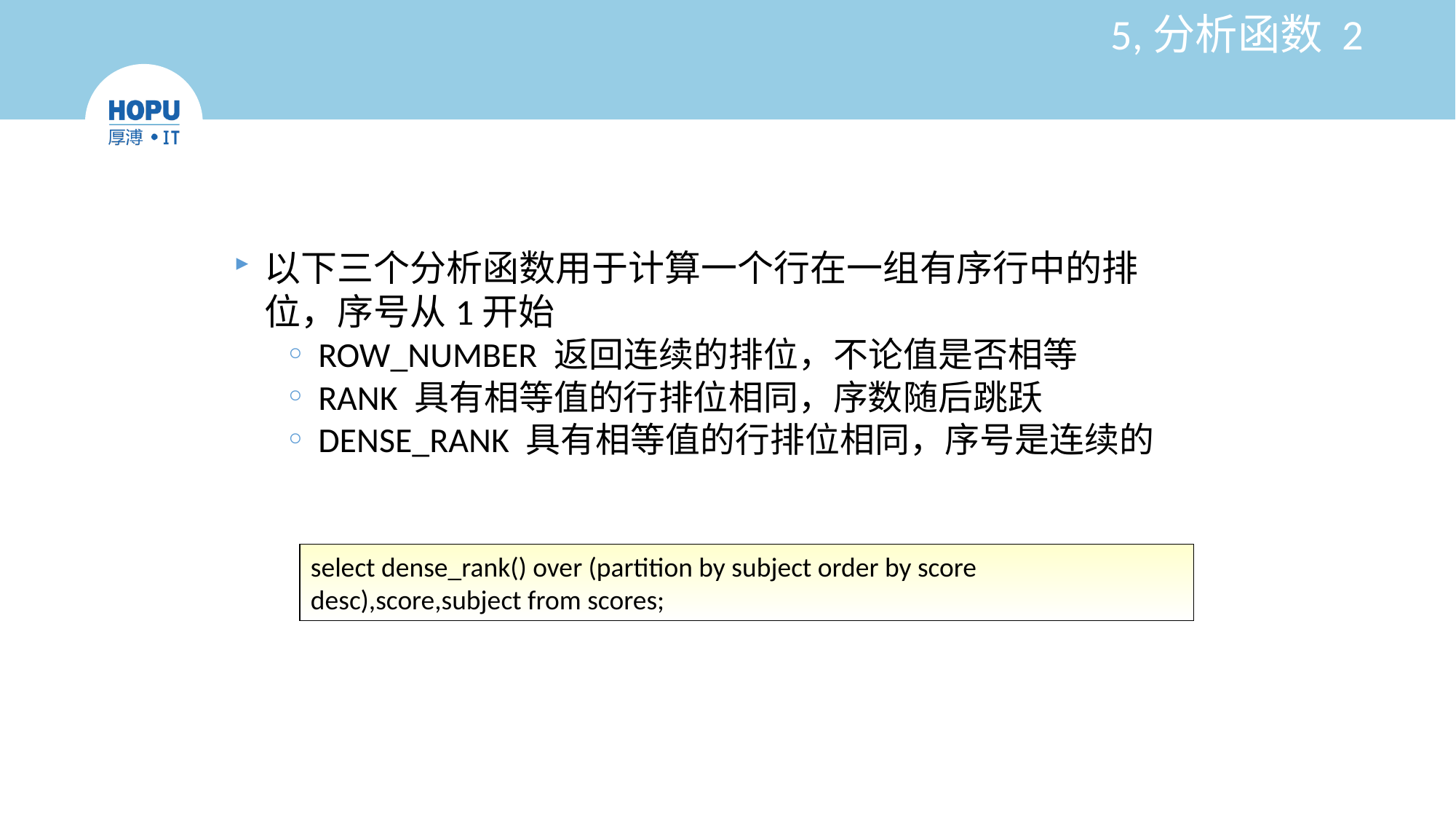

# 5,分析函数 2
以下三个分析函数用于计算一个行在一组有序行中的排位，序号从1开始
ROW_NUMBER 返回连续的排位，不论值是否相等
RANK 具有相等值的行排位相同，序数随后跳跃
DENSE_RANK 具有相等值的行排位相同，序号是连续的

select dense_rank() over (partition by subject order by score desc),score,subject from scores;